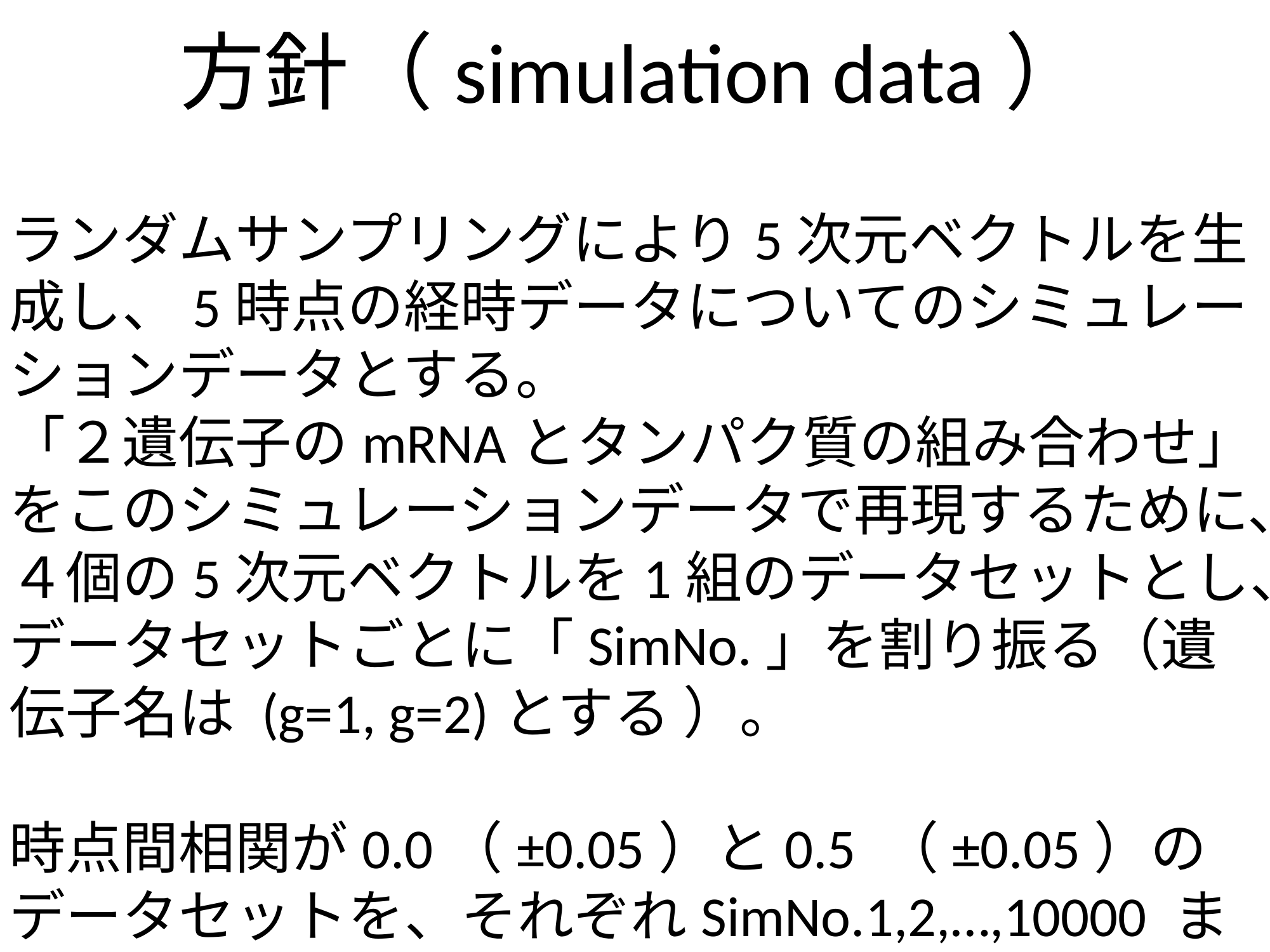

# 方針（simulation data）
ランダムサンプリングにより5次元ベクトルを生成し、5時点の経時データについてのシミュレーションデータとする。
「２遺伝子のmRNAとタンパク質の組み合わせ」をこのシミュレーションデータで再現するために、
４個の5次元ベクトルを1組のデータセットとし、データセットごとに「SimNo.」を割り振る（遺伝子名は (g=1, g=2)とする ）。

時点間相関が0.0（±0.05）と0.5 （±0.05）のデータセットを、それぞれSimNo.1,2,…,10000 まで生成する。